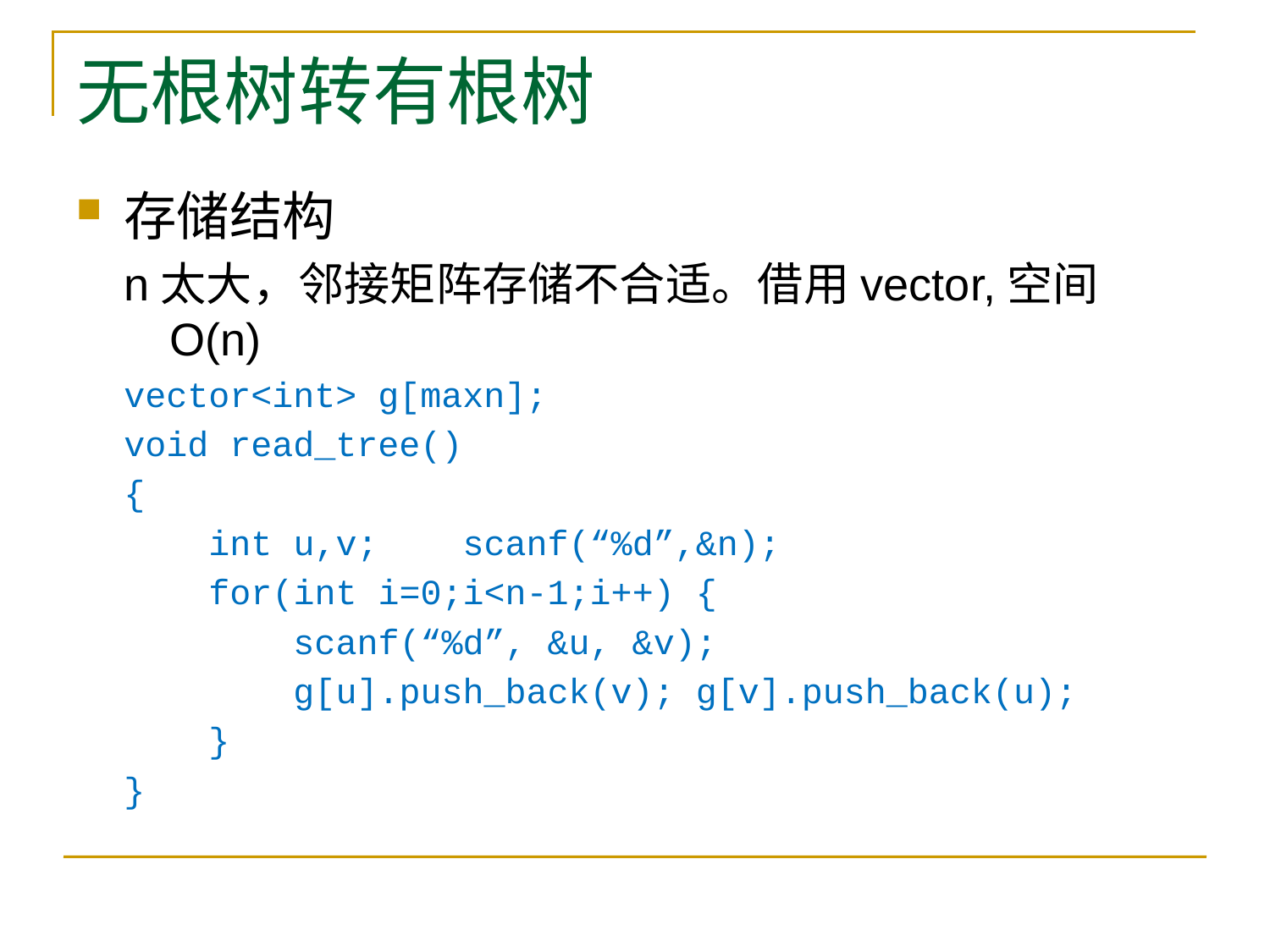

# 无根树转有根树
存储结构
n太大，邻接矩阵存储不合适。借用vector,空间O(n)
vector<int> g[maxn];
void read_tree()
{
    int u,v;    scanf(“%d”,&n);
    for(int i=0;i<n-1;i++) {
        scanf(“%d”, &u, &v);
        g[u].push_back(v); g[v].push_back(u);
    }
}